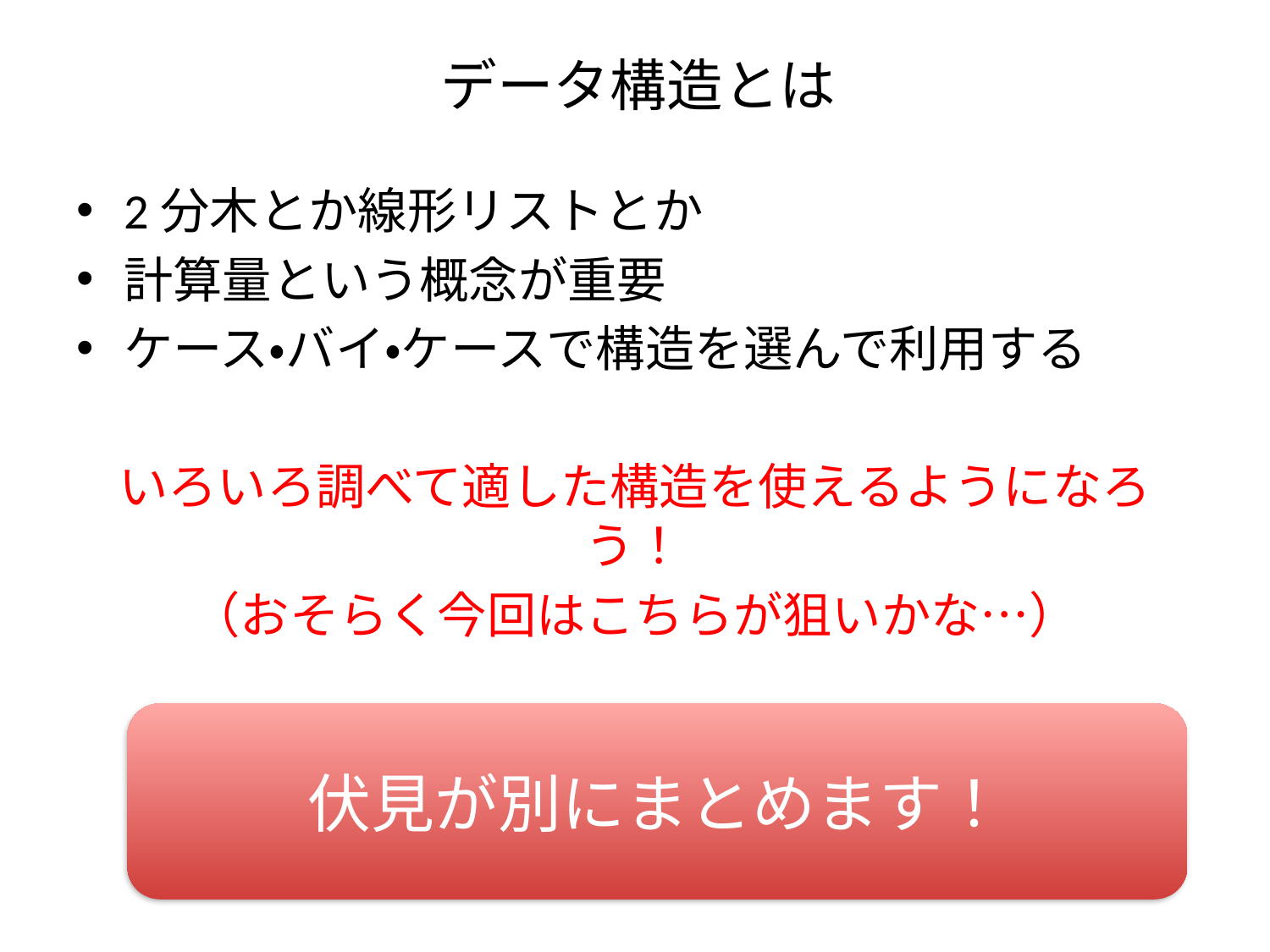

# データ構造とは
2分木とか線形リストとか
計算量という概念が重要
ケース・バイ・ケースで構造を選んで利用する

いろいろ調べて適した構造を使えるようになろう！
（おそらく今回はこちらが狙いかな…）
伏見が別にまとめます！